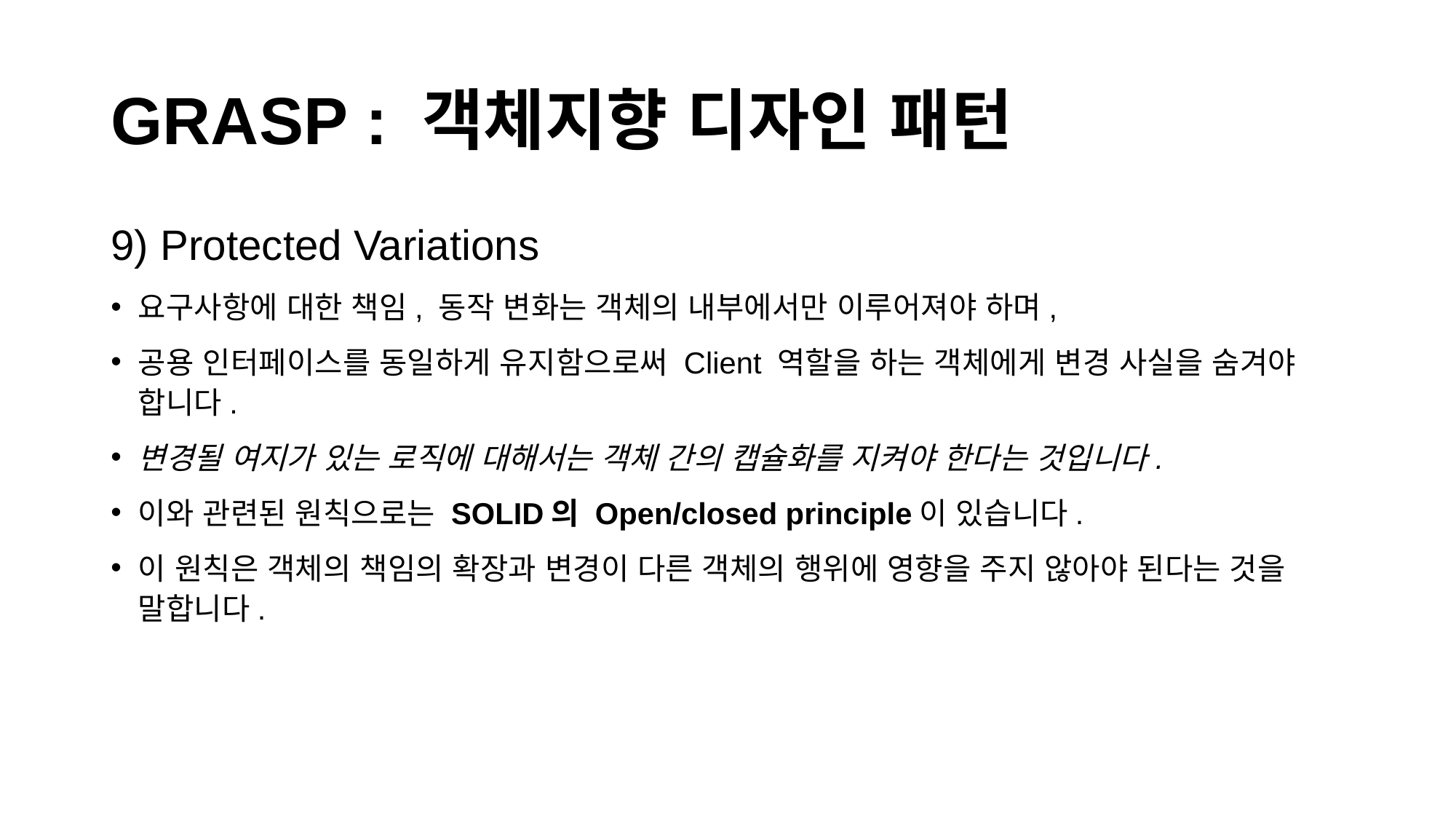

# GRASP : 객체지향 디자인 패턴
9) Protected Variations
요구사항에 대한 책임, 동작 변화는 객체의 내부에서만 이루어져야 하며,
공용 인터페이스를 동일하게 유지함으로써 Client 역할을 하는 객체에게 변경 사실을 숨겨야 합니다.
변경될 여지가 있는 로직에 대해서는 객체 간의 캡슐화를 지켜야 한다는 것입니다.
이와 관련된 원칙으로는 SOLID의 Open/closed principle이 있습니다.
이 원칙은 객체의 책임의 확장과 변경이 다른 객체의 행위에 영향을 주지 않아야 된다는 것을 말합니다.